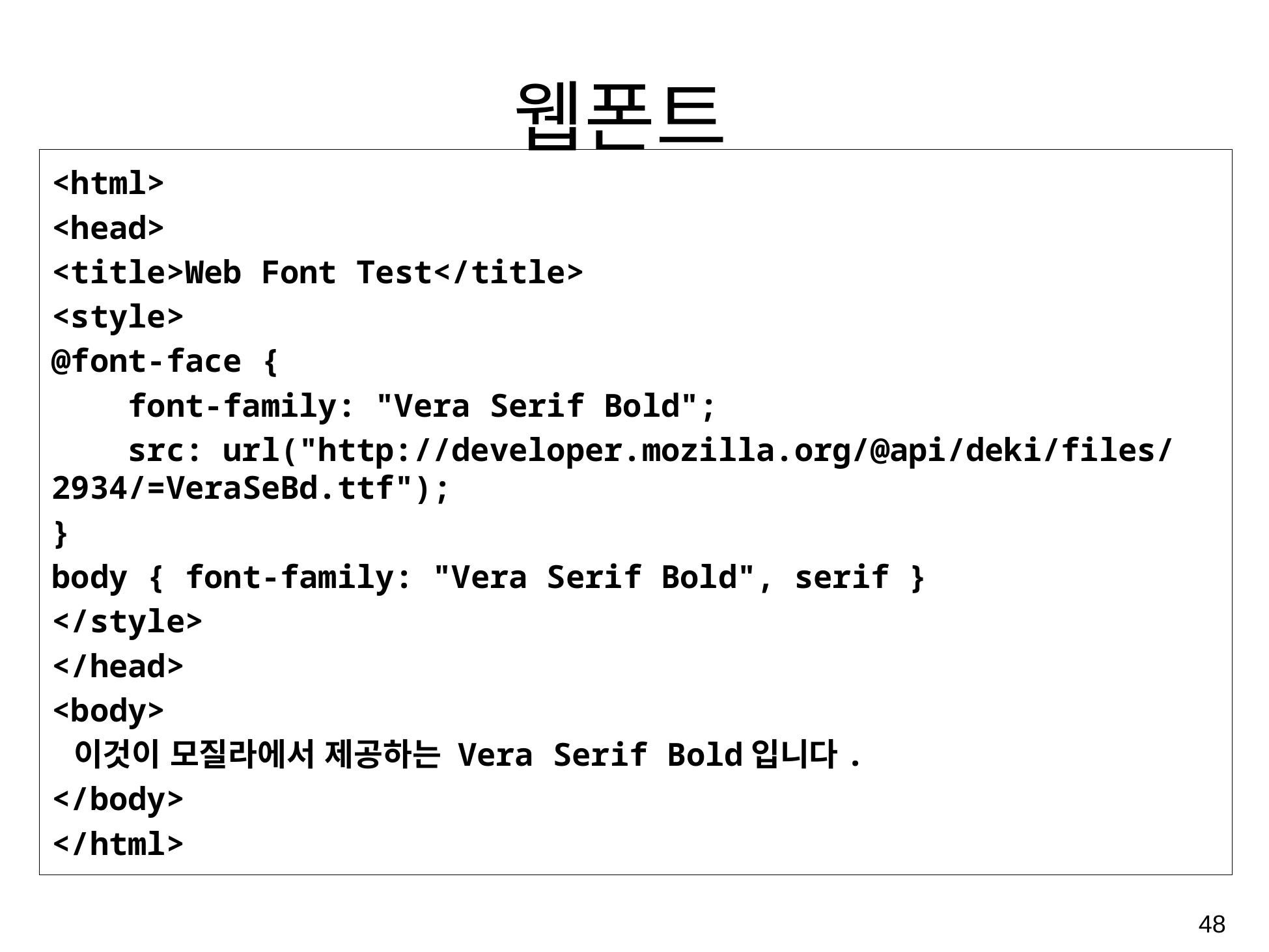

# 웹폰트
<html>
<head>
<title>Web Font Test</title>
<style>
@font-face {
    font-family: "Vera Serif Bold";
    src: url("http://developer.mozilla.org/@api/deki/files/2934/=VeraSeBd.ttf");
}
body { font-family: "Vera Serif Bold", serif }
</style>
</head>
<body>
  이것이 모질라에서 제공하는 Vera Serif Bold입니다.
</body>
</html>
48